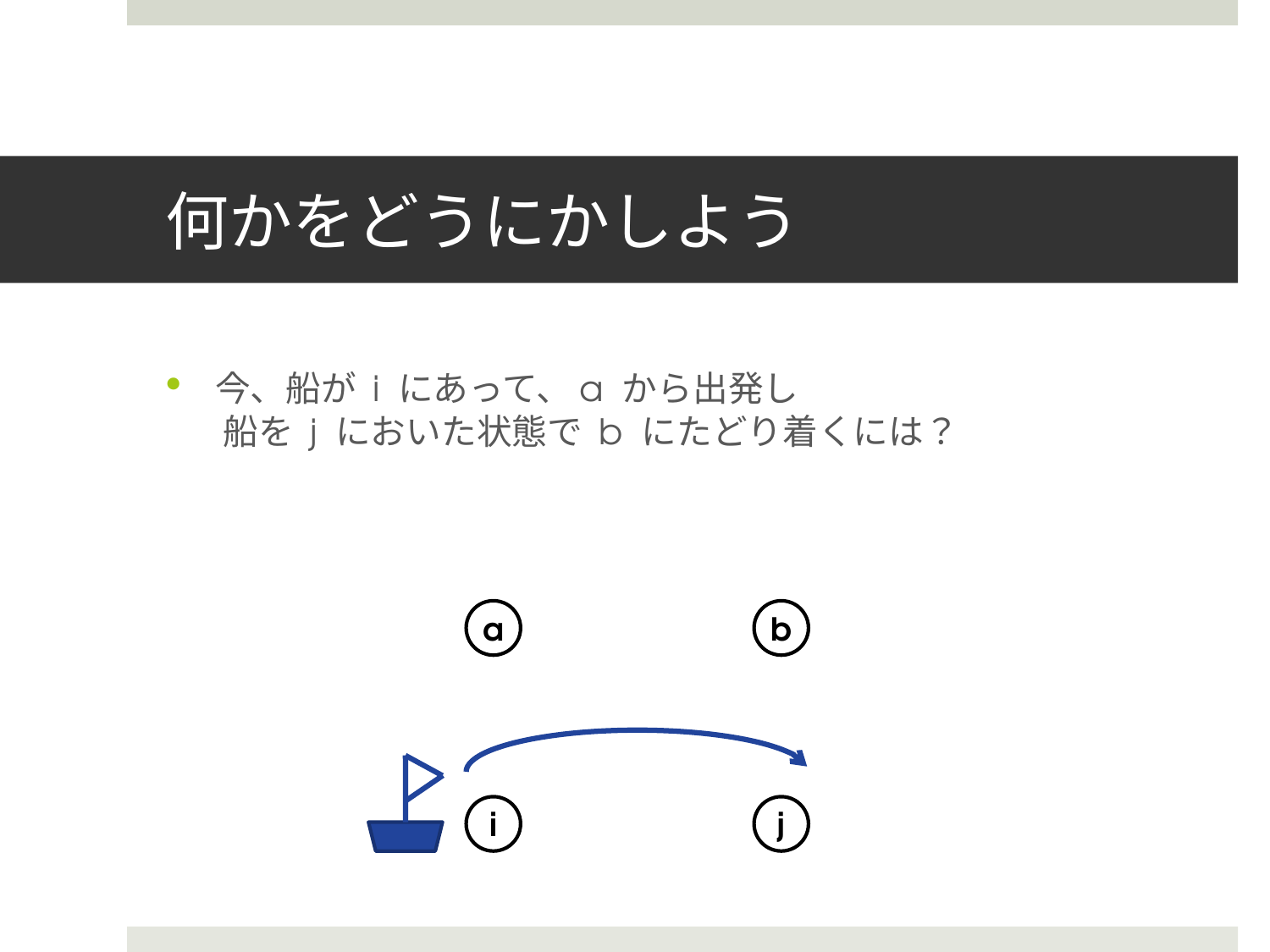

# 何かをどうにかしよう
今、船が i にあって、a から出発し
 船を j においた状態で b にたどり着くには？
a
b

i
j